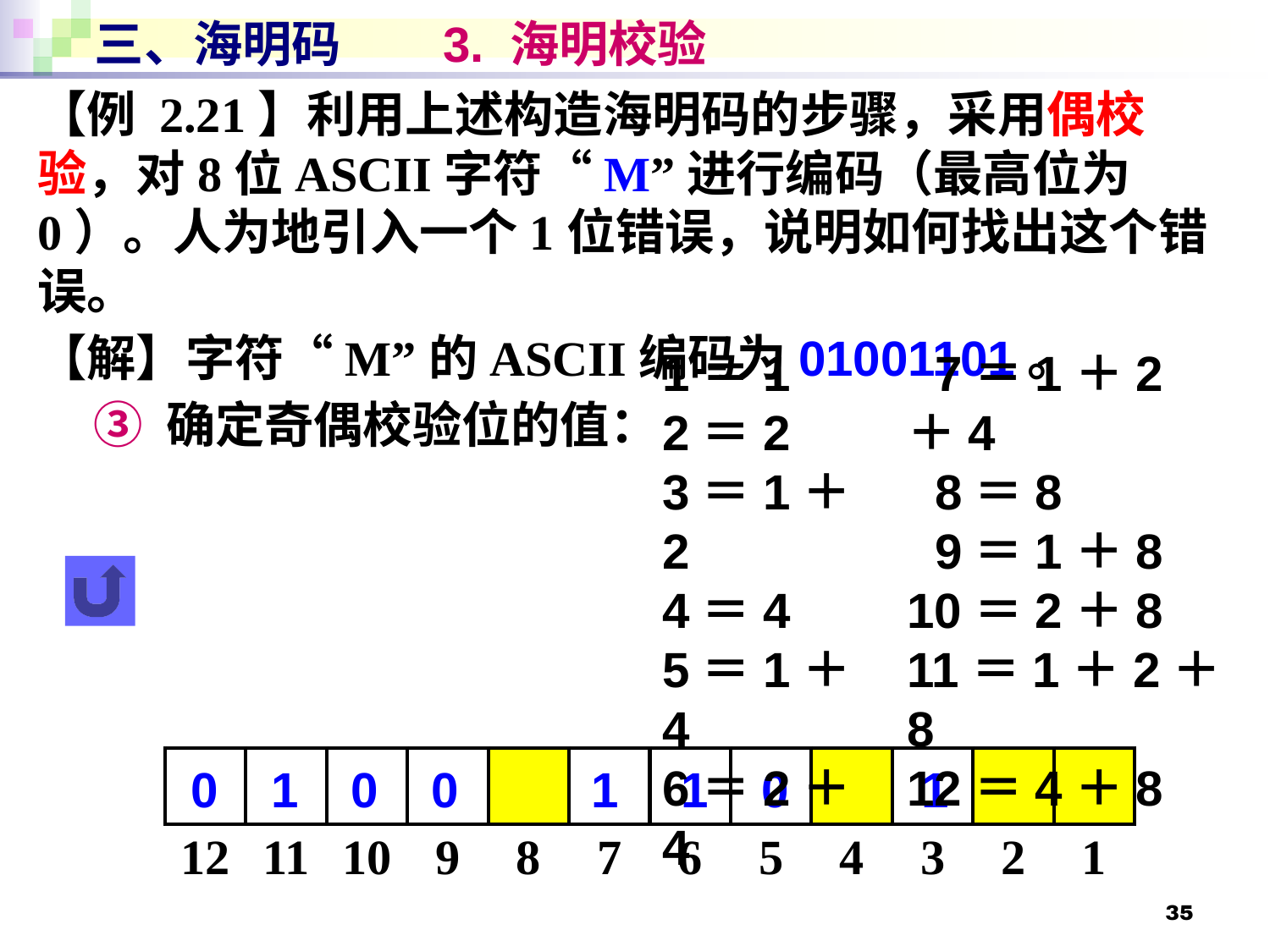

# 三、海明码        3. 海明校验
【例 2.21】利用上述构造海明码的步骤，采用偶校验，对8位ASCII字符“M”进行编码（最高位为0）。人为地引入一个1位错误，说明如何找出这个错误。
【解】字符“M”的ASCII编码为01001101。
     ③ 确定奇偶校验位的值：
1＝1
2＝2
3＝1＋2
4＝4
5＝1＋4
6＝2＋4
  7＝1＋2＋4
  8＝8
  9＝1＋8
10＝2＋8
11＝1＋2＋8
12＝4＋8

|  |  |  |  |  |  |  |  |  |  |  |  |
| --- | --- | --- | --- | --- | --- | --- | --- | --- | --- | --- | --- |
| 12 | 11 | 10 | 9 | 8 | 7 | 6 | 5 | 4 | 3 | 2 | 1 |
0
1
0
0
1
1
0
1
35